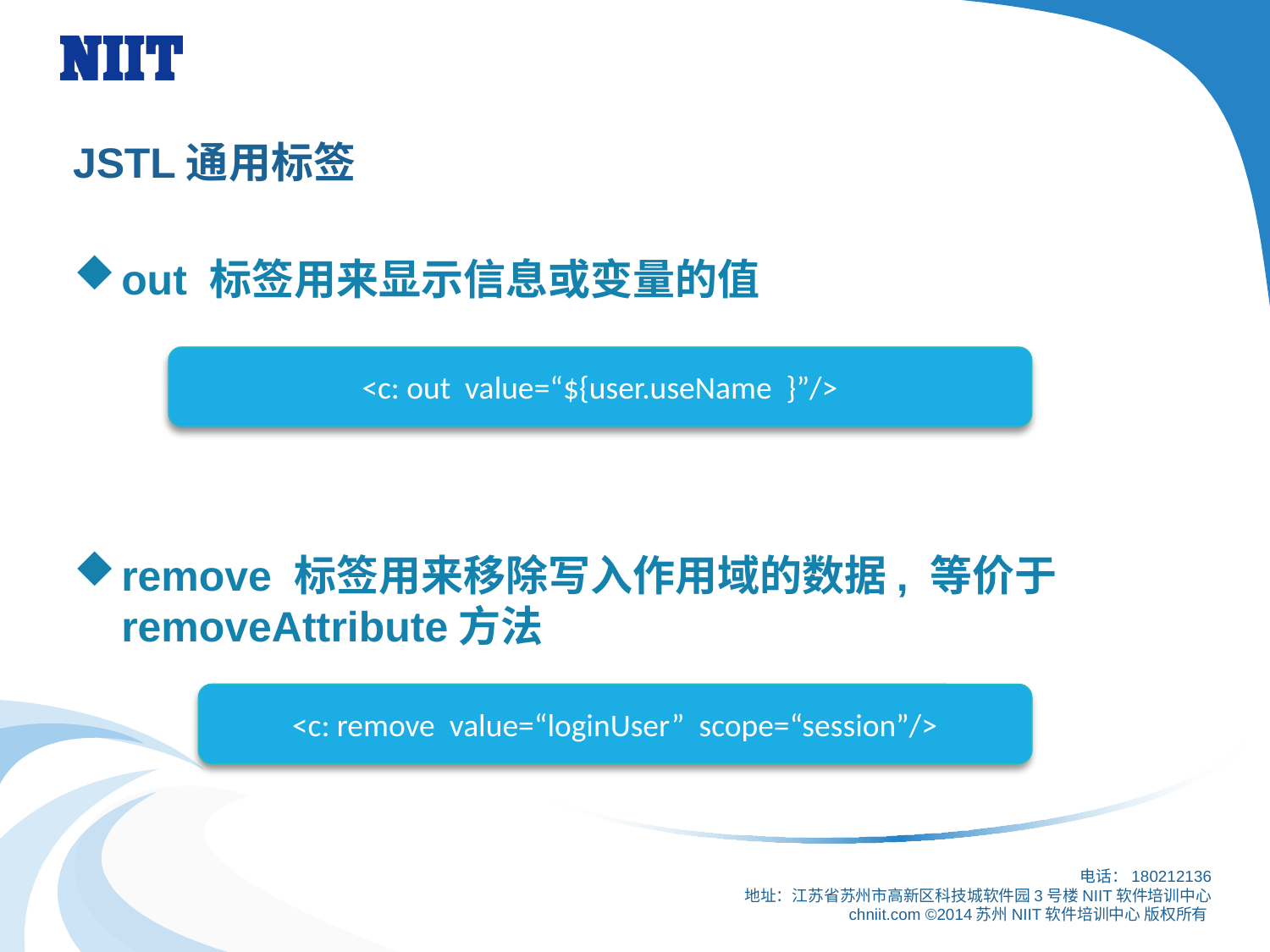

# JSTL通用标签
out 标签用来显示信息或变量的值

remove 标签用来移除写入作用域的数据, 等价于removeAttribute方法
<c: out  value=“${user.useName  }”/>
<c: remove  value=“loginUser”  scope=“session”/>